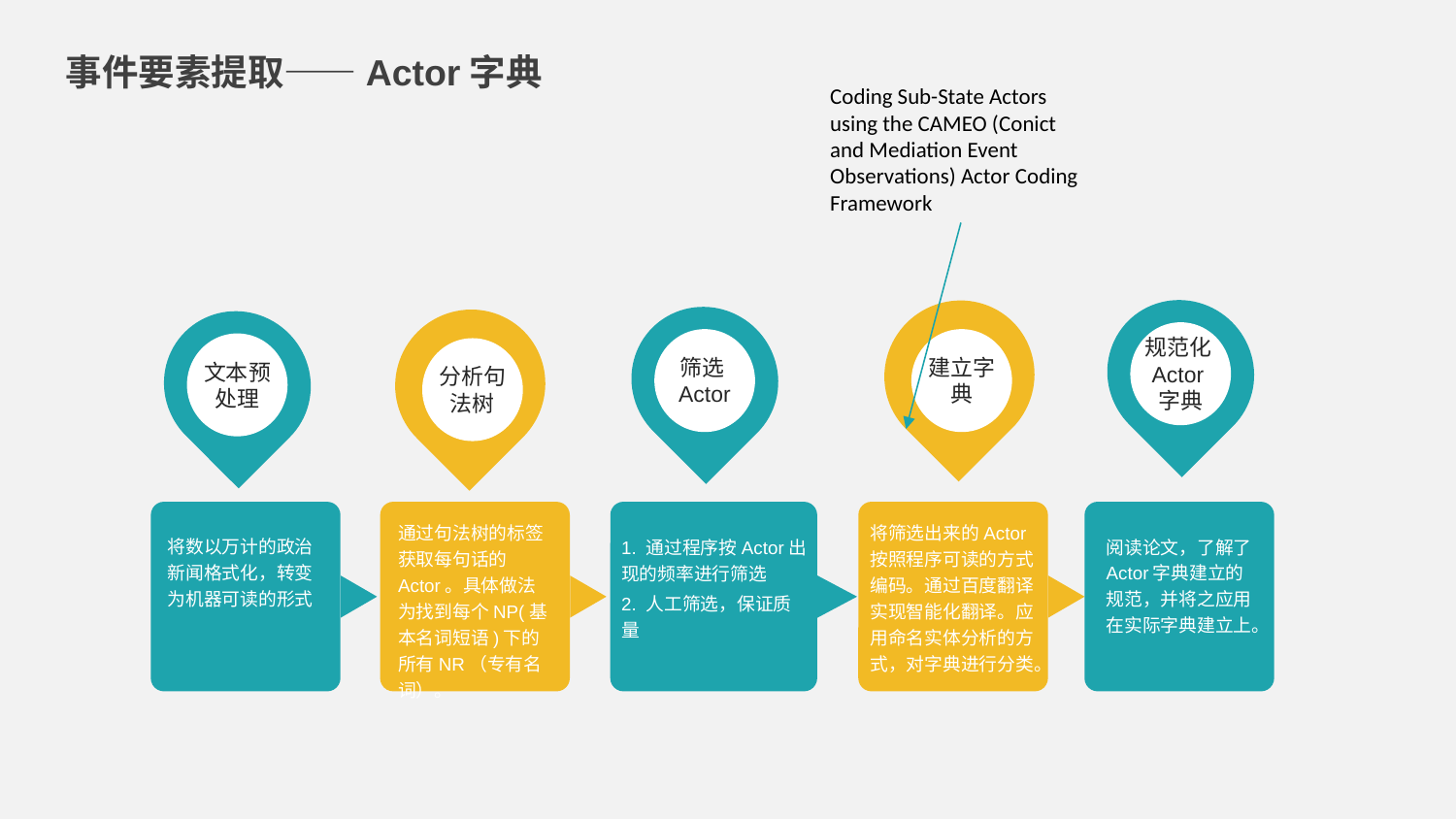

事件要素提取——Actor字典
Coding Sub-State Actors using the CAMEO (Conict and Mediation Event Observations) Actor Coding Framework

规范化Actor字典

筛选Actor

文本预处理
建立字典
分析句法树

将数以万计的政治新闻格式化，转变为机器可读的形式

将筛选出来的Actor按照程序可读的方式编码。通过百度翻译实现智能化翻译。应用命名实体分析的方式，对字典进行分类。

通过句法树的标签获取每句话的Actor。具体做法为找到每个NP(基本名词短语)下的所有NR（专有名词）。
阅读论文，了解了Actor字典建立的规范，并将之应用在实际字典建立上。
1. 通过程序按Actor出现的频率进行筛选
2. 人工筛选，保证质量